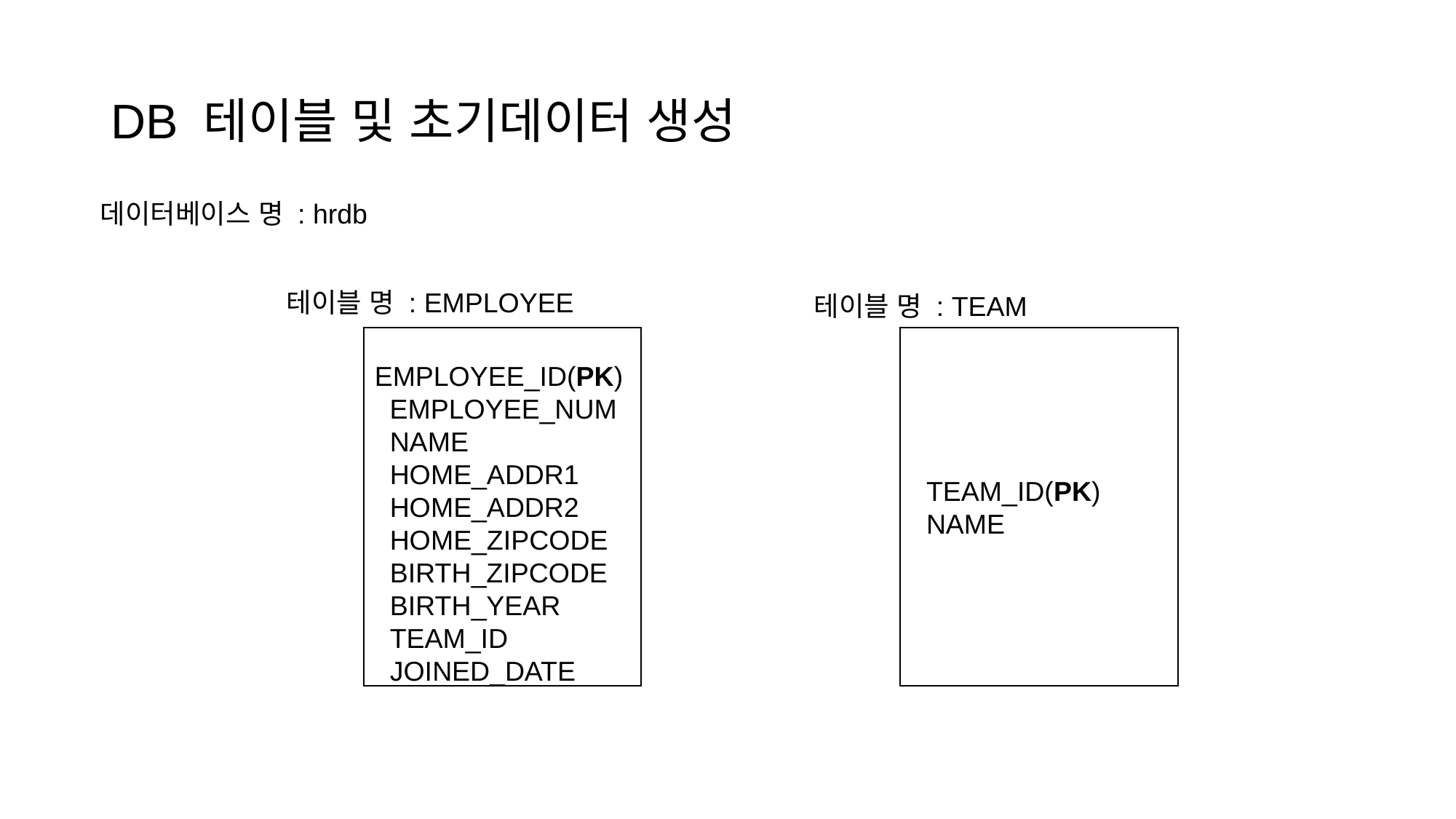

# DB 테이블 및 초기데이터 생성
데이터베이스 명 : hrdb
테이블 명 : EMPLOYEE
테이블 명 : TEAM
  EMPLOYEE_ID(PK)
  EMPLOYEE_NUM
  NAME
  HOME_ADDR1
  HOME_ADDR2
  HOME_ZIPCODE
  BIRTH_ZIPCODE
  BIRTH_YEAR
  TEAM_ID
  JOINED_DATE
  TEAM_ID(PK)
  NAME